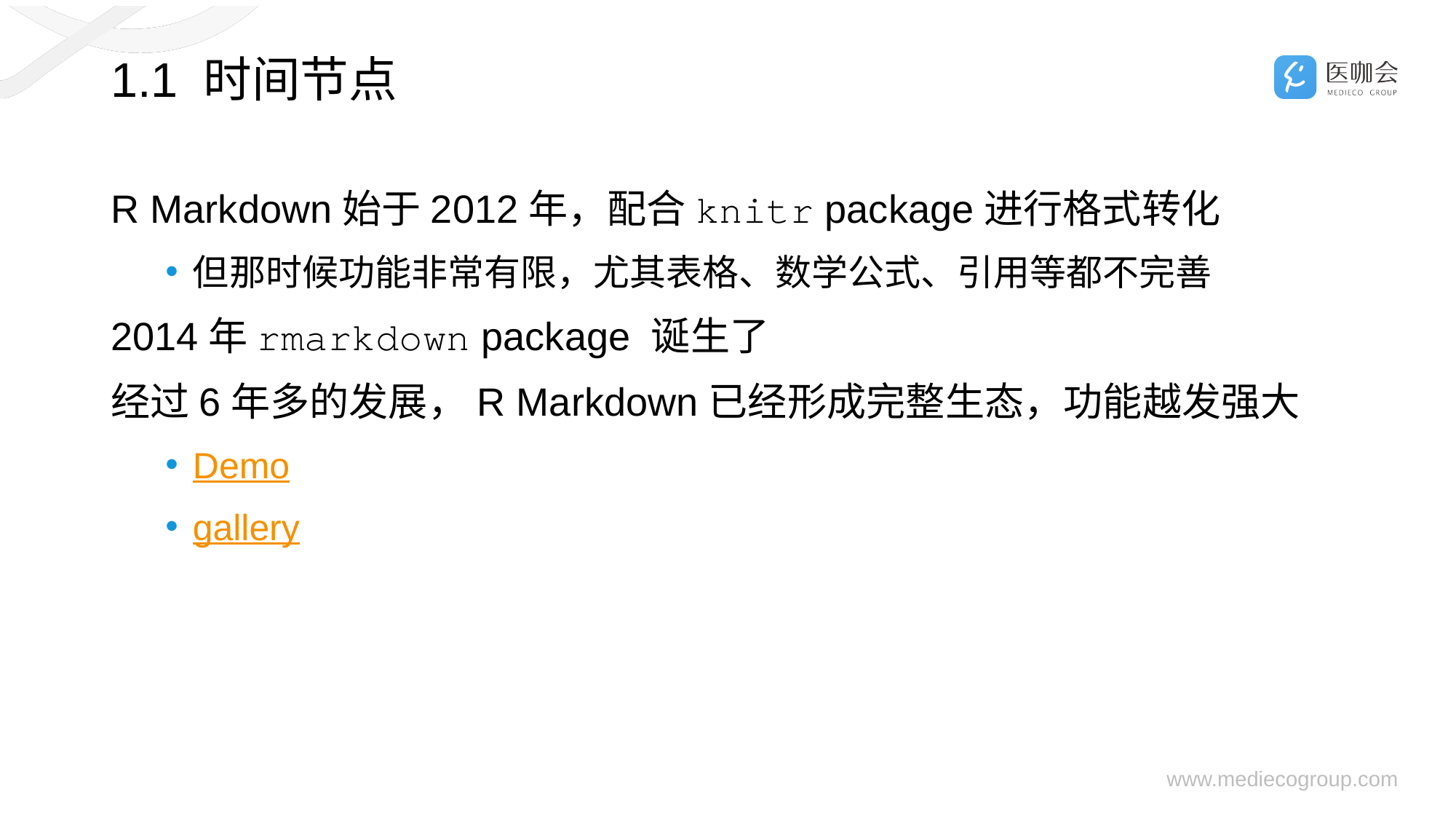

# 1.1 时间节点
R Markdown始于2012年，配合knitr package进行格式转化
但那时候功能非常有限，尤其表格、数学公式、引用等都不完善
2014年rmarkdown package 诞生了
经过6年多的发展，R Markdown已经形成完整生态，功能越发强大
Demo
gallery